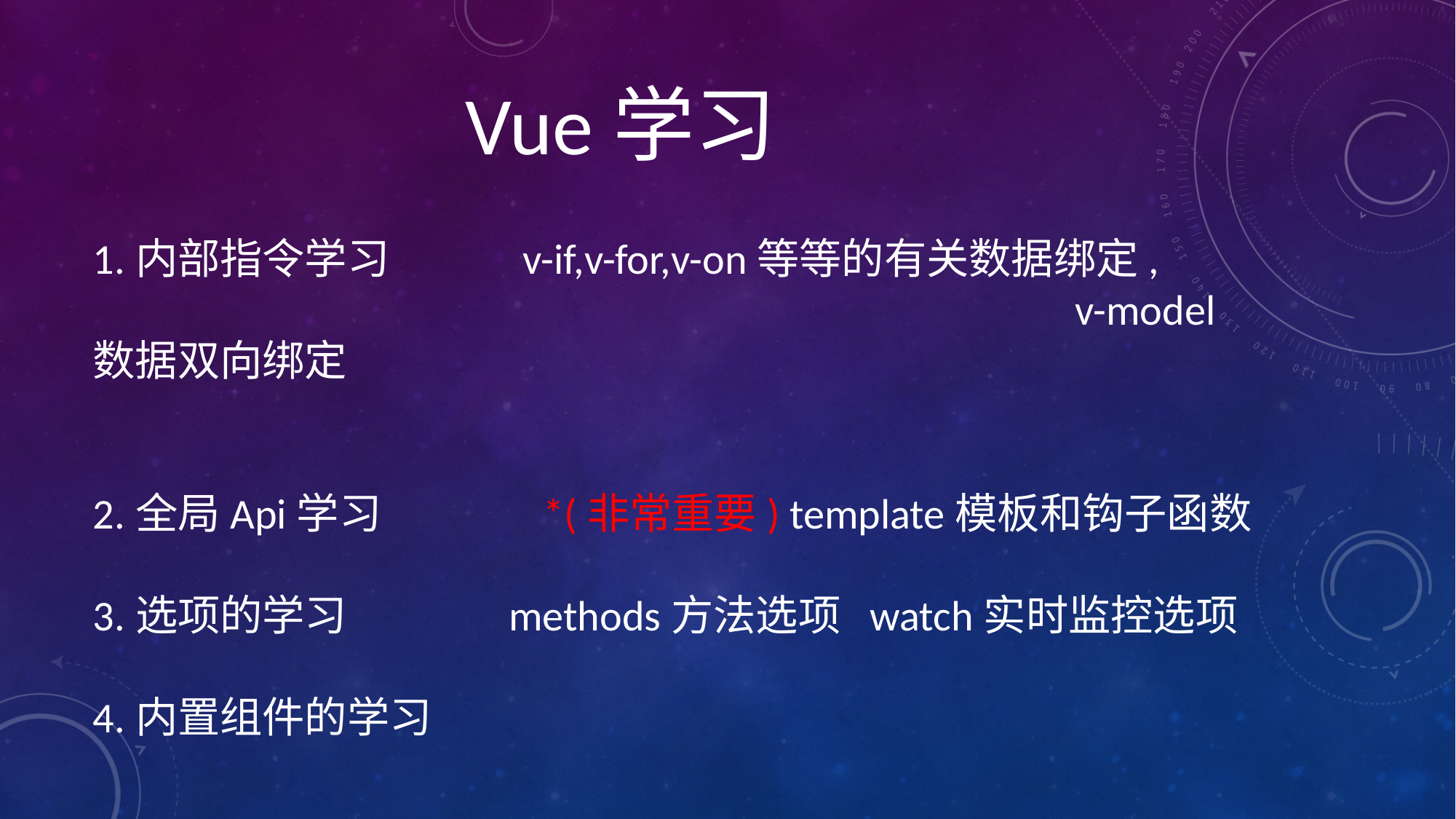

Vue学习
1.内部指令学习             v-if,v-for,v-on等等的有关数据绑定, 										v-model数据双向绑定

2.全局Api学习                *(非常重要) template模板和钩子函数

3.选项的学习                methods方法选项  watch实时监控选项

4.内置组件的学习